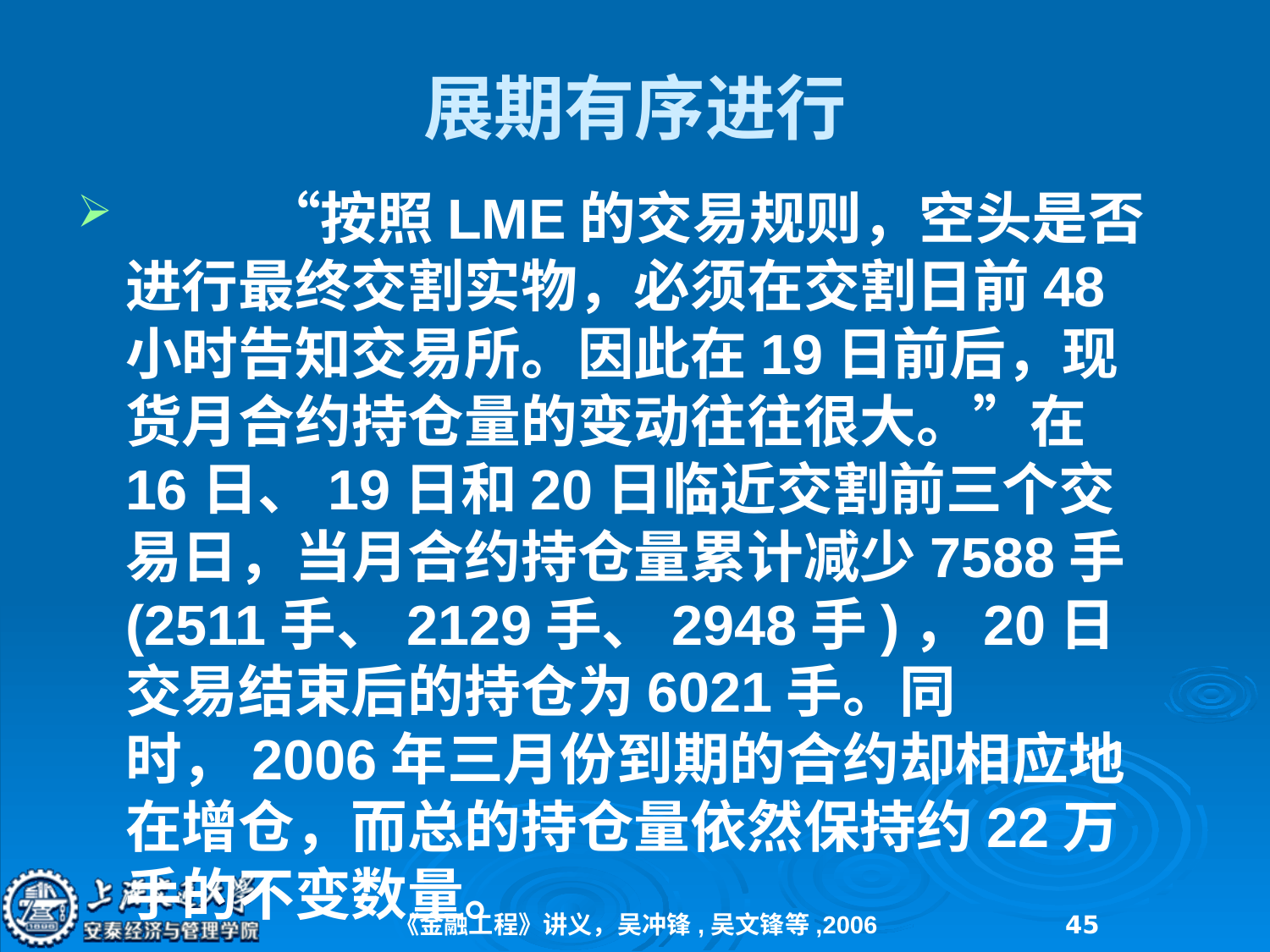

# 展期有序进行
　　  “按照LME的交易规则，空头是否进行最终交割实物，必须在交割日前48小时告知交易所。因此在19日前后，现货月合约持仓量的变动往往很大。”在16日、19日和20日临近交割前三个交易日，当月合约持仓量累计减少7588手(2511手、2129手、2948手)，20日交易结束后的持仓为6021手。同时，2006年三月份到期的合约却相应地在增仓，而总的持仓量依然保持约22万手的不变数量。